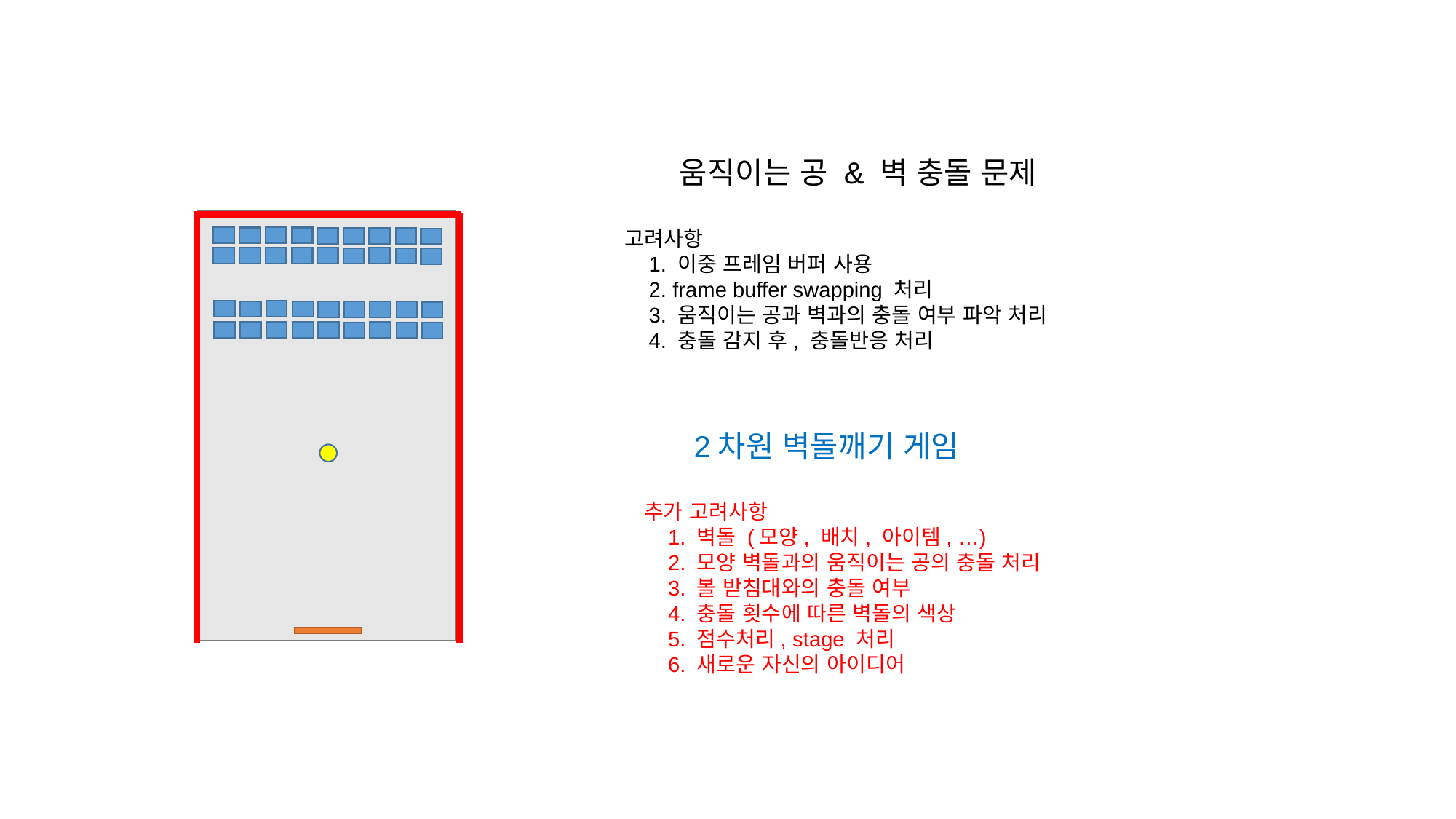

움직이는 공 & 벽 충돌 문제

고려사항
    1. 이중 프레임 버퍼 사용
    2. frame buffer swapping 처리
    3. 움직이는 공과 벽과의 충돌 여부 파악 처리
    4. 충돌 감지 후, 충돌반응 처리

2차원 벽돌깨기 게임

추가 고려사항
    1. 벽돌 (모양, 배치, 아이템, …)
    2. 모양 벽돌과의 움직이는 공의 충돌 처리
    3. 볼 받침대와의 충돌 여부
    4. 충돌 횟수에 따른 벽돌의 색상
    5. 점수처리, stage 처리
    6. 새로운 자신의 아이디어